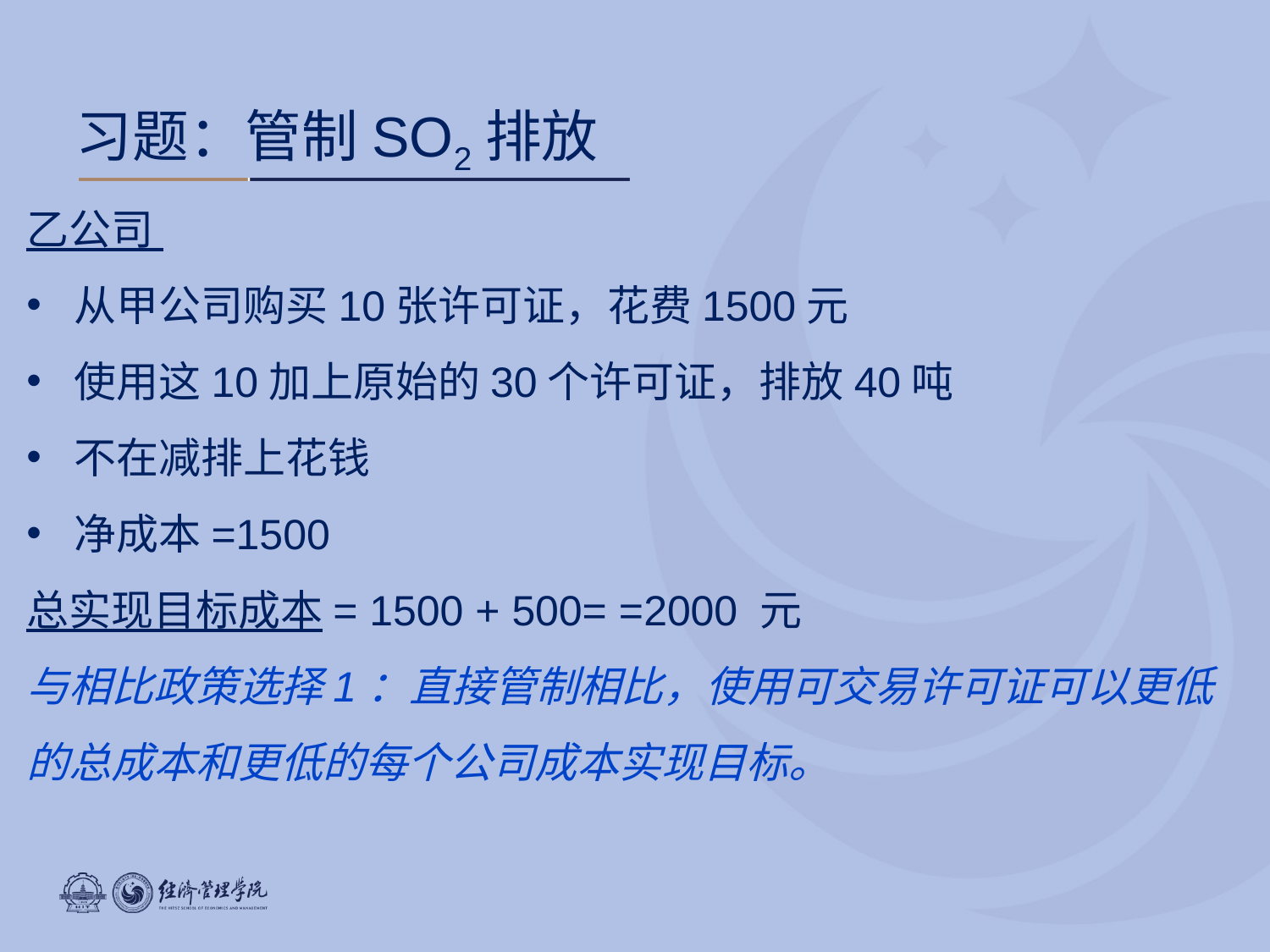

# 习题：管制SO2排放
乙公司
从甲公司购买10张许可证，花费1500元
使用这10加上原始的30个许可证，排放40吨
不在减排上花钱
净成本=1500
总实现目标成本= 1500 + 500= =2000 元
与相比政策选择1：直接管制相比，使用可交易许可证可以更低的总成本和更低的每个公司成本实现目标。